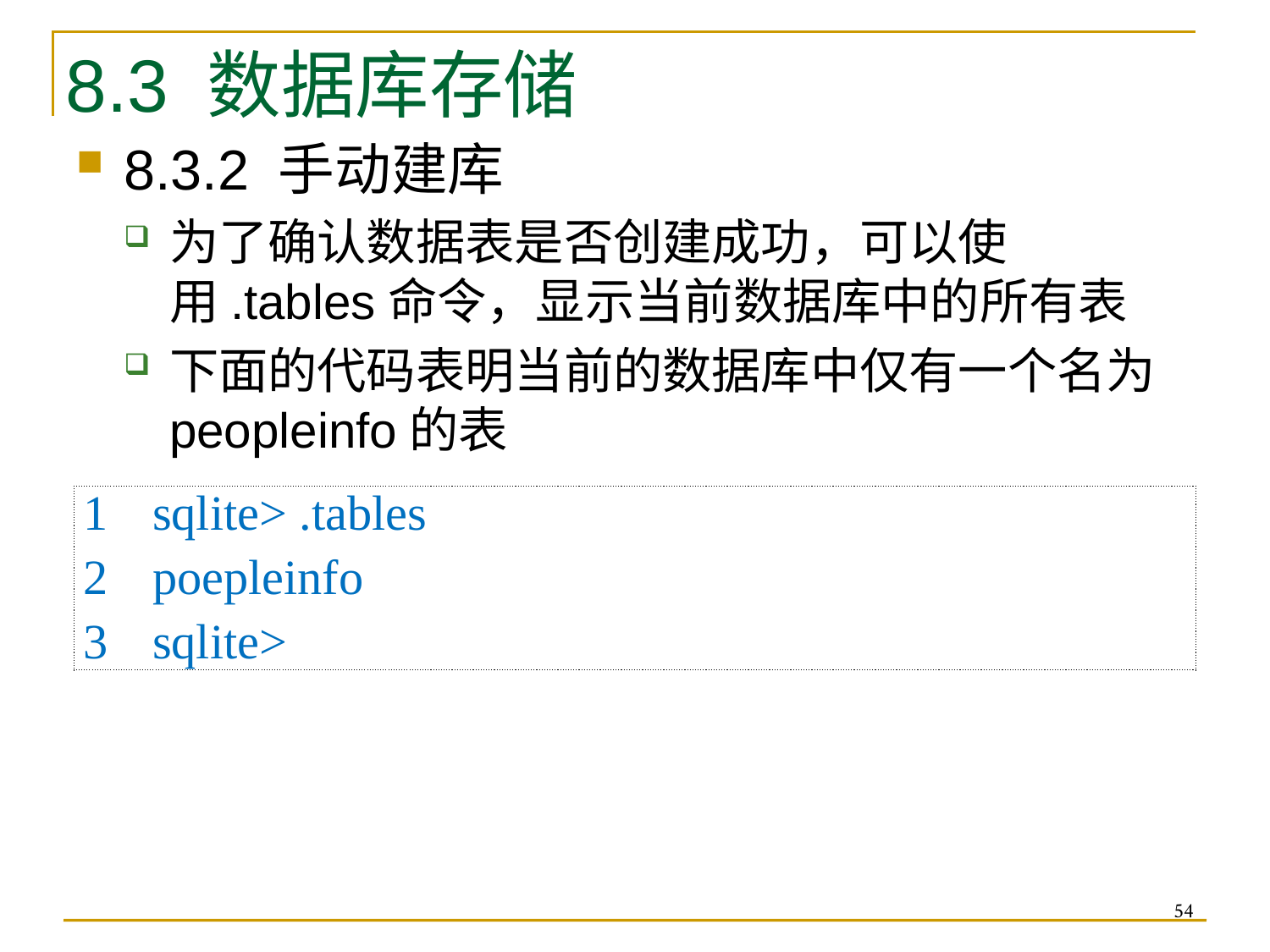

8.3 数据库存储
8.3.2 手动建库
为了确认数据表是否创建成功，可以使用.tables命令，显示当前数据库中的所有表
下面的代码表明当前的数据库中仅有一个名为peopleinfo的表
| 1 sqlite> .tables 2 poepleinfo 3 sqlite> |
| --- |
54